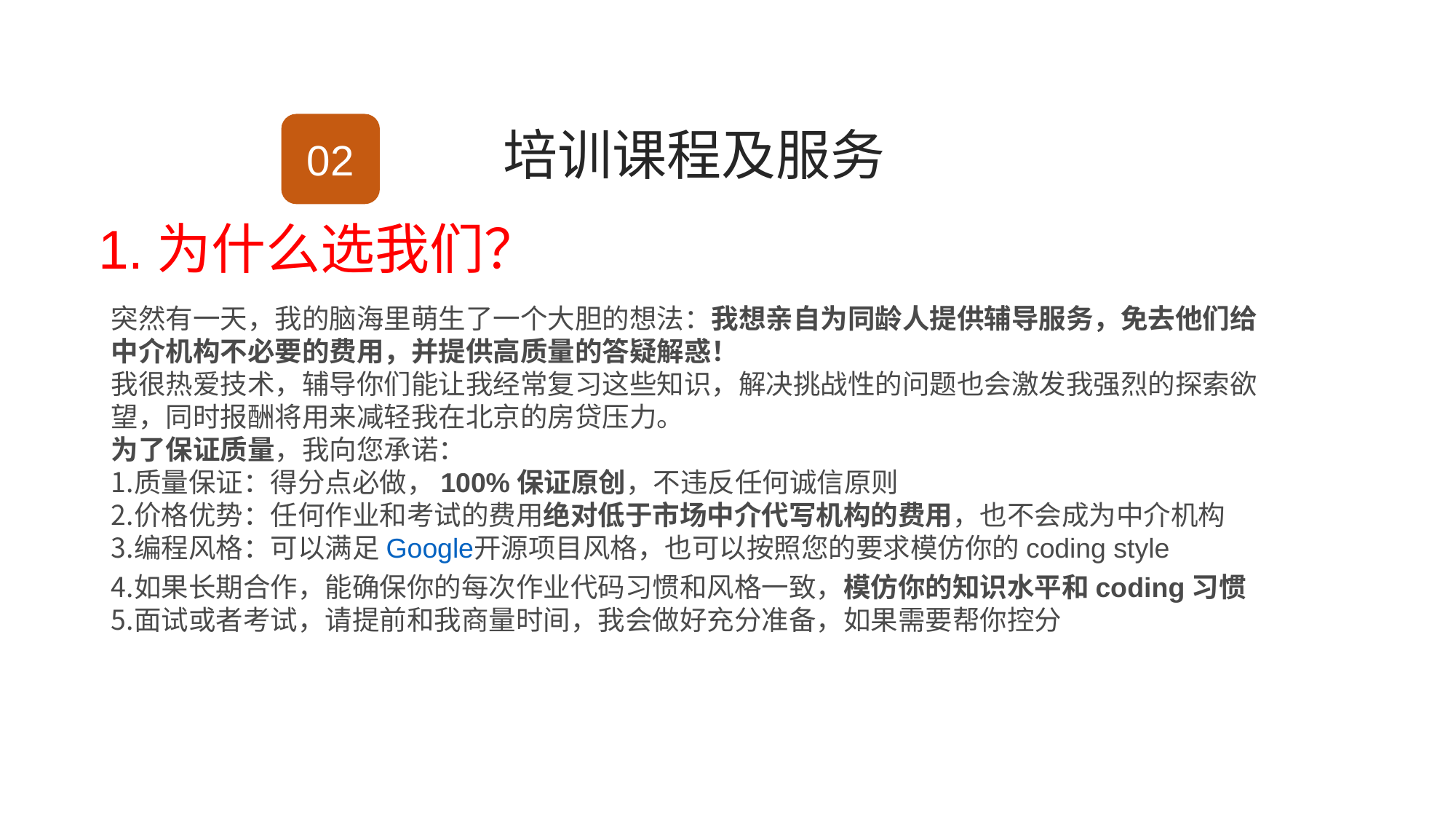

02
培训课程及服务
1.为什么选我们？
突然有一天，我的脑海里萌生了一个大胆的想法：我想亲自为同龄人提供辅导服务，免去他们给中介机构不必要的费用，并提供高质量的答疑解惑！
我很热爱技术，辅导你们能让我经常复习这些知识，解决挑战性的问题也会激发我强烈的探索欲望，同时报酬将用来减轻我在北京的房贷压力。
为了保证质量，我向您承诺：
质量保证：得分点必做，100%保证原创，不违反任何诚信原则
价格优势：任何作业和考试的费用绝对低于市场中介代写机构的费用，也不会成为中介机构
编程风格：可以满足Google开源项目风格，也可以按照您的要求模仿你的coding style
如果长期合作，能确保你的每次作业代码习惯和风格一致，模仿你的知识水平和coding习惯
面试或者考试，请提前和我商量时间，我会做好充分准备，如果需要帮你控分